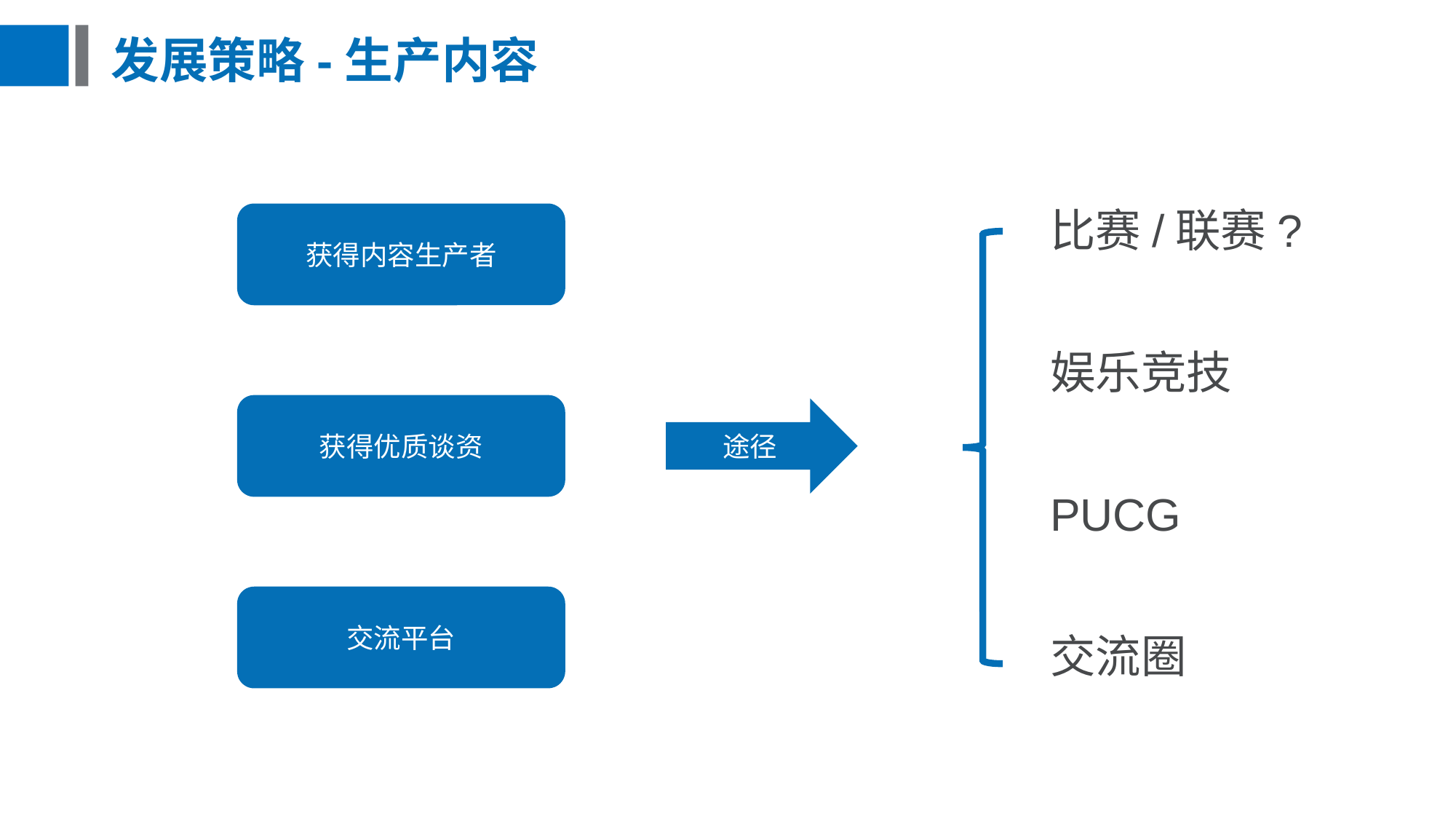

# 发展策略-生产内容
比赛/联赛?

娱乐竞技

PUCG

交流圈
获得内容生产者
获得优质谈资
交流平台

途径